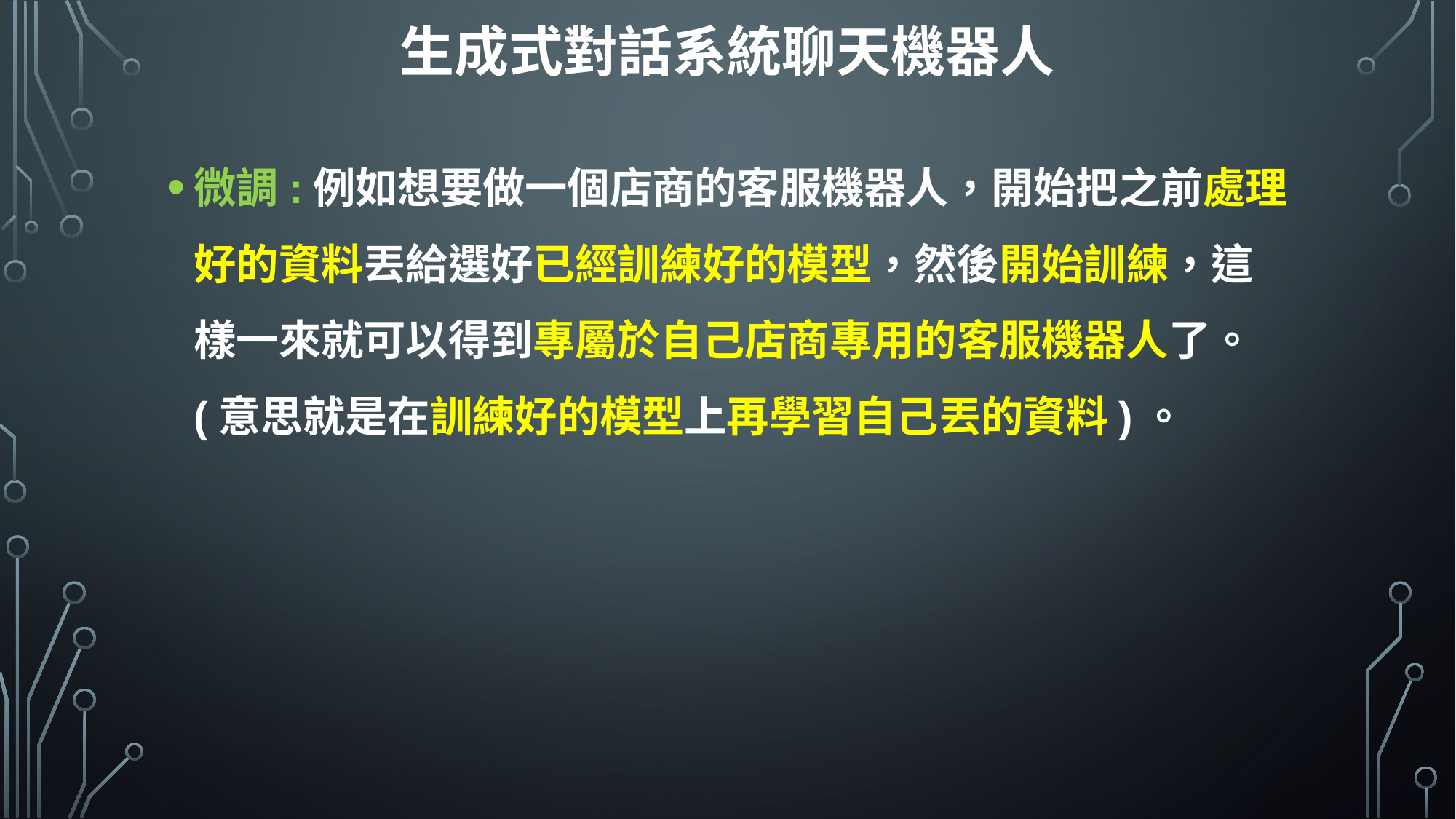

生成式對話系統聊天機器人
微調:例如想要做一個店商的客服機器人，開始把之前處理好的資料丟給選好已經訓練好的模型，然後開始訓練，這樣一來就可以得到專屬於自己店商專用的客服機器人了。(意思就是在訓練好的模型上再學習自己丟的資料)。